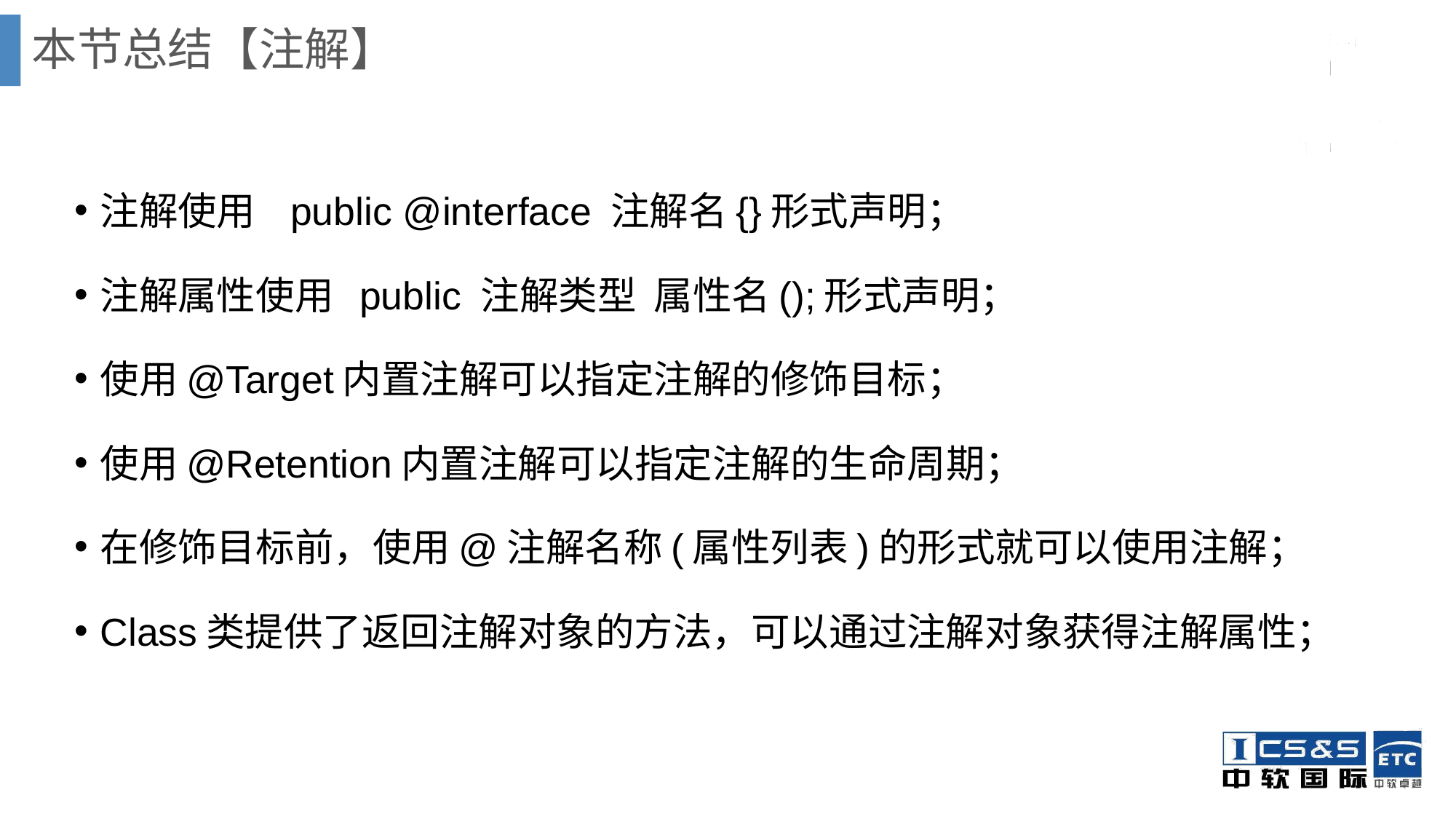

# 本节总结【注解】
注解使用   public @interface 注解名{}形式声明；
注解属性使用  public 注解类型  属性名();形式声明；
使用@Target内置注解可以指定注解的修饰目标；
使用@Retention内置注解可以指定注解的生命周期；
在修饰目标前，使用@注解名称(属性列表)的形式就可以使用注解；
Class类提供了返回注解对象的方法，可以通过注解对象获得注解属性；